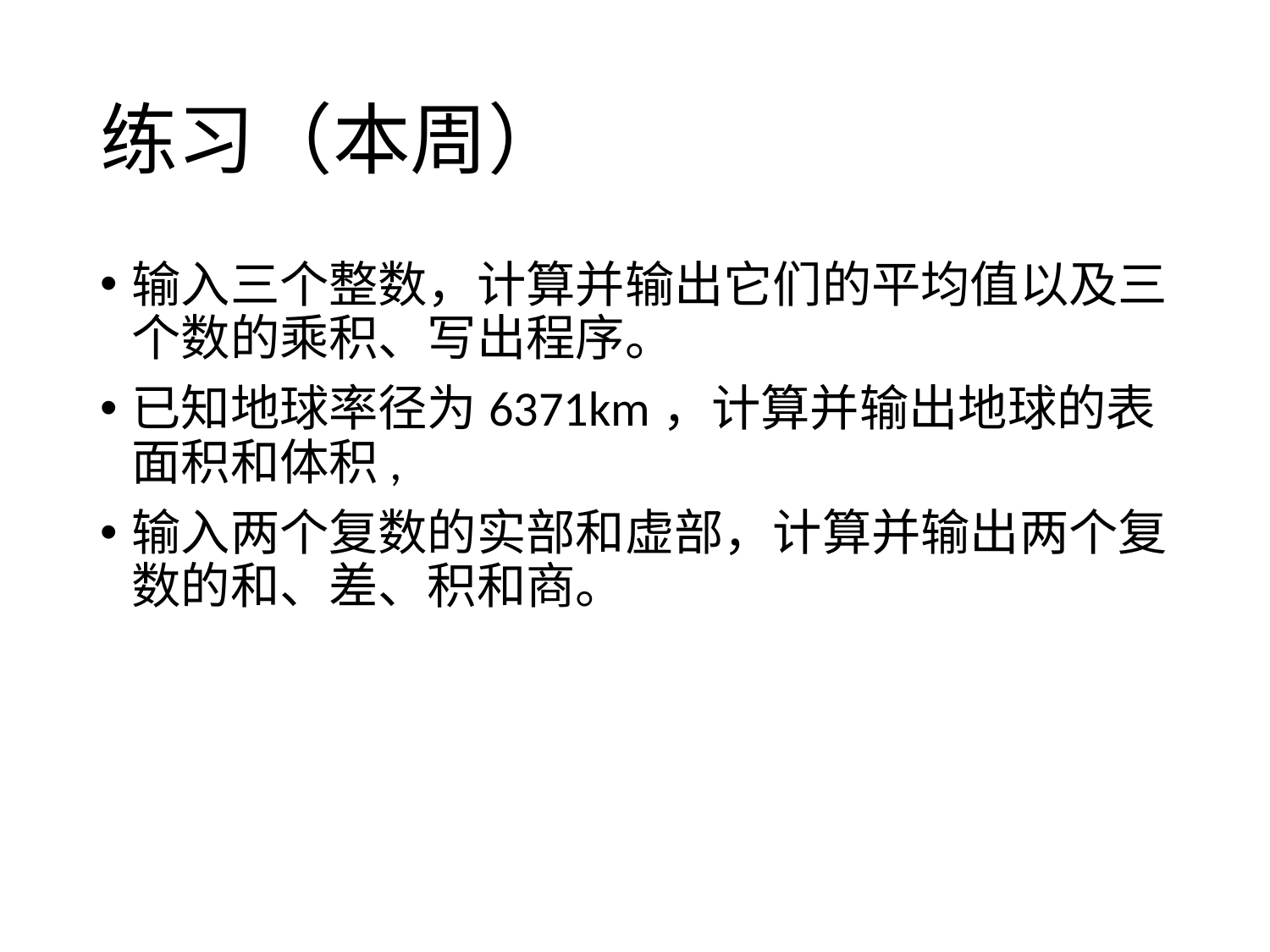

# 练习（本周）
输入三个整数，计算并输出它们的平均值以及三个数的乘积、写出程序。
已知地球率径为6371km，计算并输出地球的表面积和体积,
输入两个复数的实部和虚部，计算并输出两个复数的和、差、积和商。